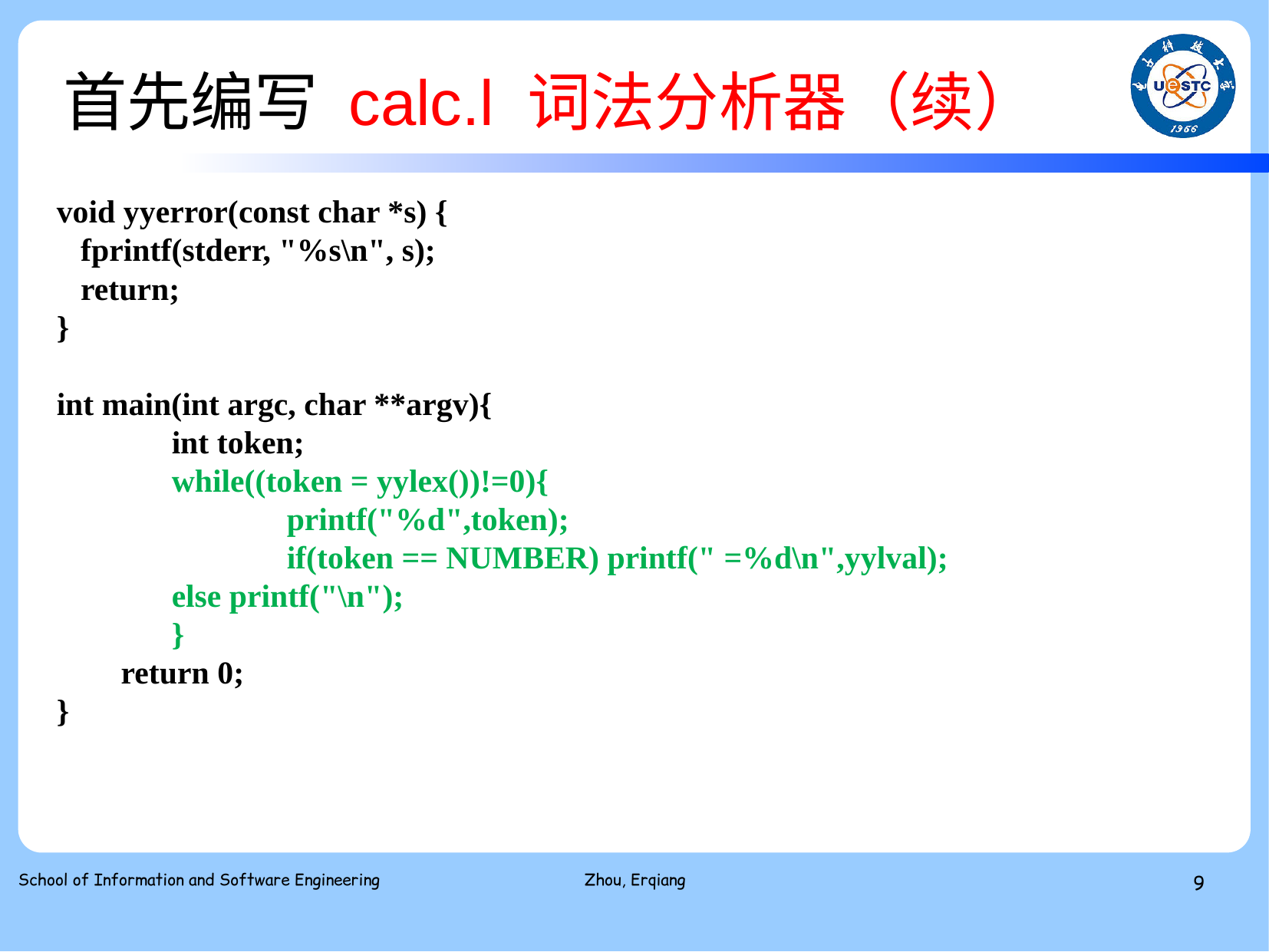

首先编写 calc.l 词法分析器（续）

void yyerror(const char *s) {
   fprintf(stderr, "%s\n", s);
   return;
}

int main(int argc, char **argv){
	int token;
	while((token = yylex())!=0){
		printf("%d",token);
		if(token == NUMBER) printf(" =%d\n",yylval);
        	else printf("\n");
	}
        return 0;
}
School of Information and Software Engineering
Zhou, Erqiang
9